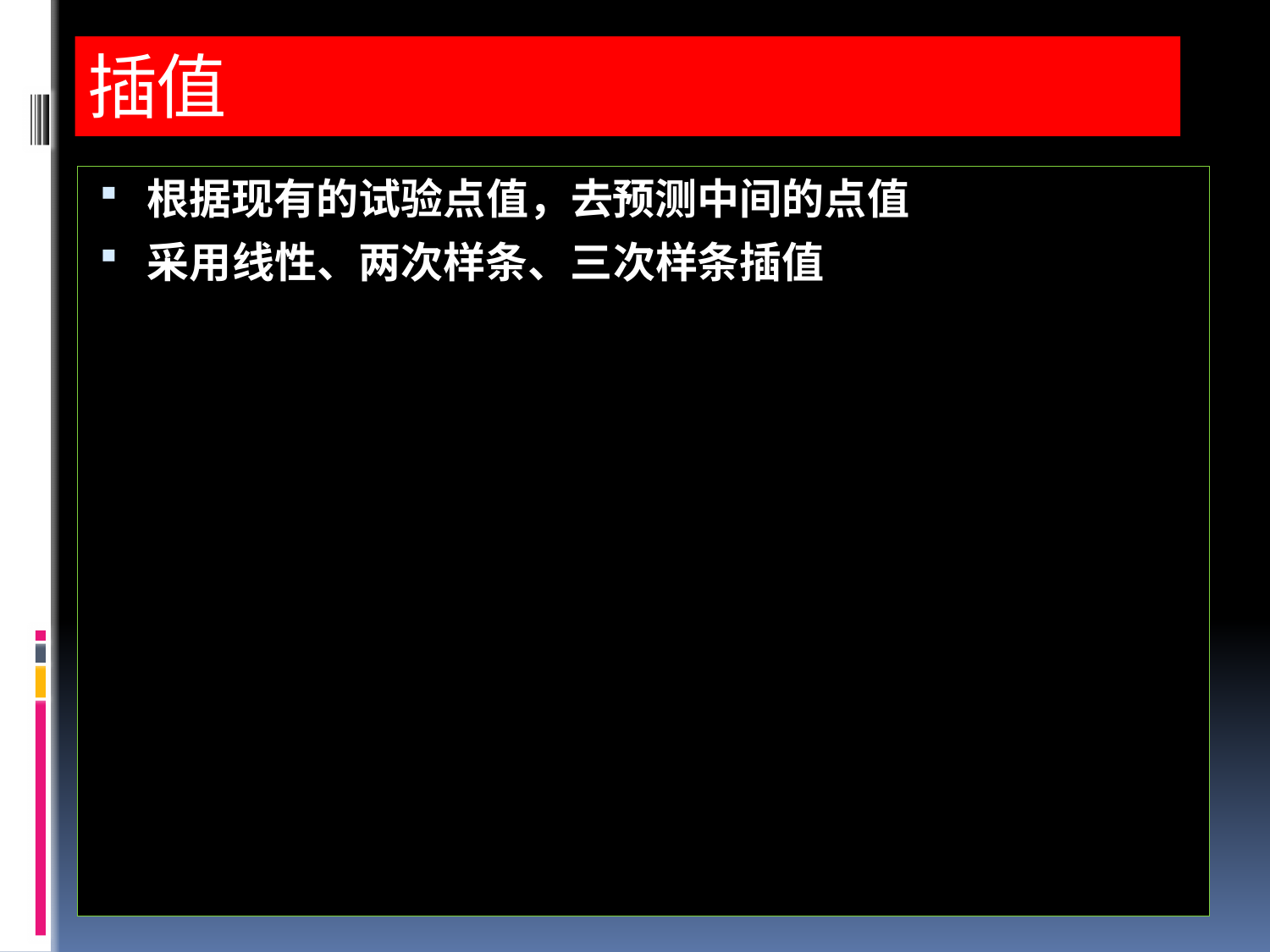

# 插值
根据现有的试验点值，去预测中间的点值
采用线性、两次样条、三次样条插值